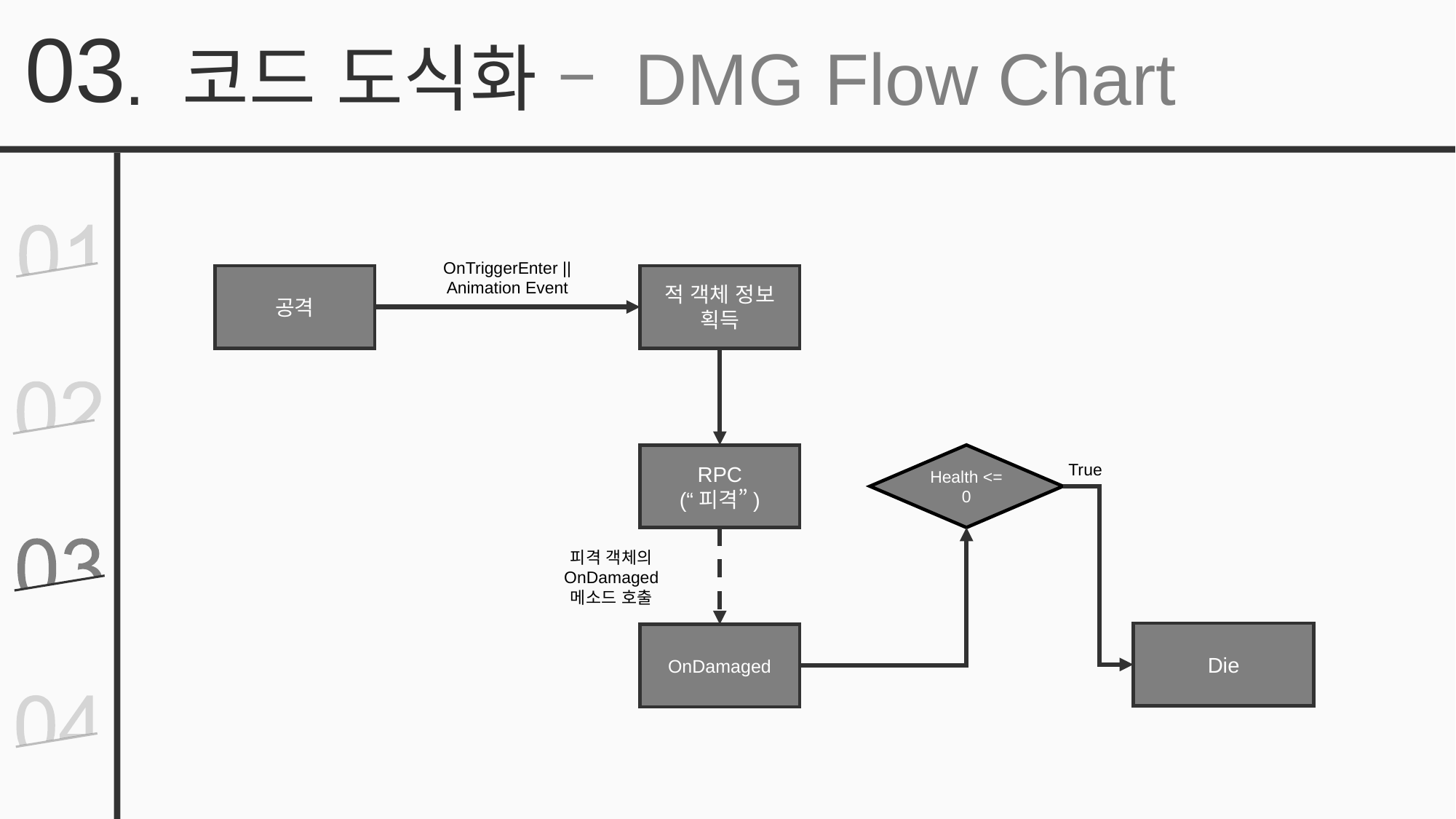

03
. 코드 도식화 – DMG Flow Chart

OnTriggerEnter ||
Animation Event
공격
적 객체 정보
획득

RPC
(“피격”)
Health <= 0
True

피격 객체의
OnDamaged
메소드 호출
Die
OnDamaged